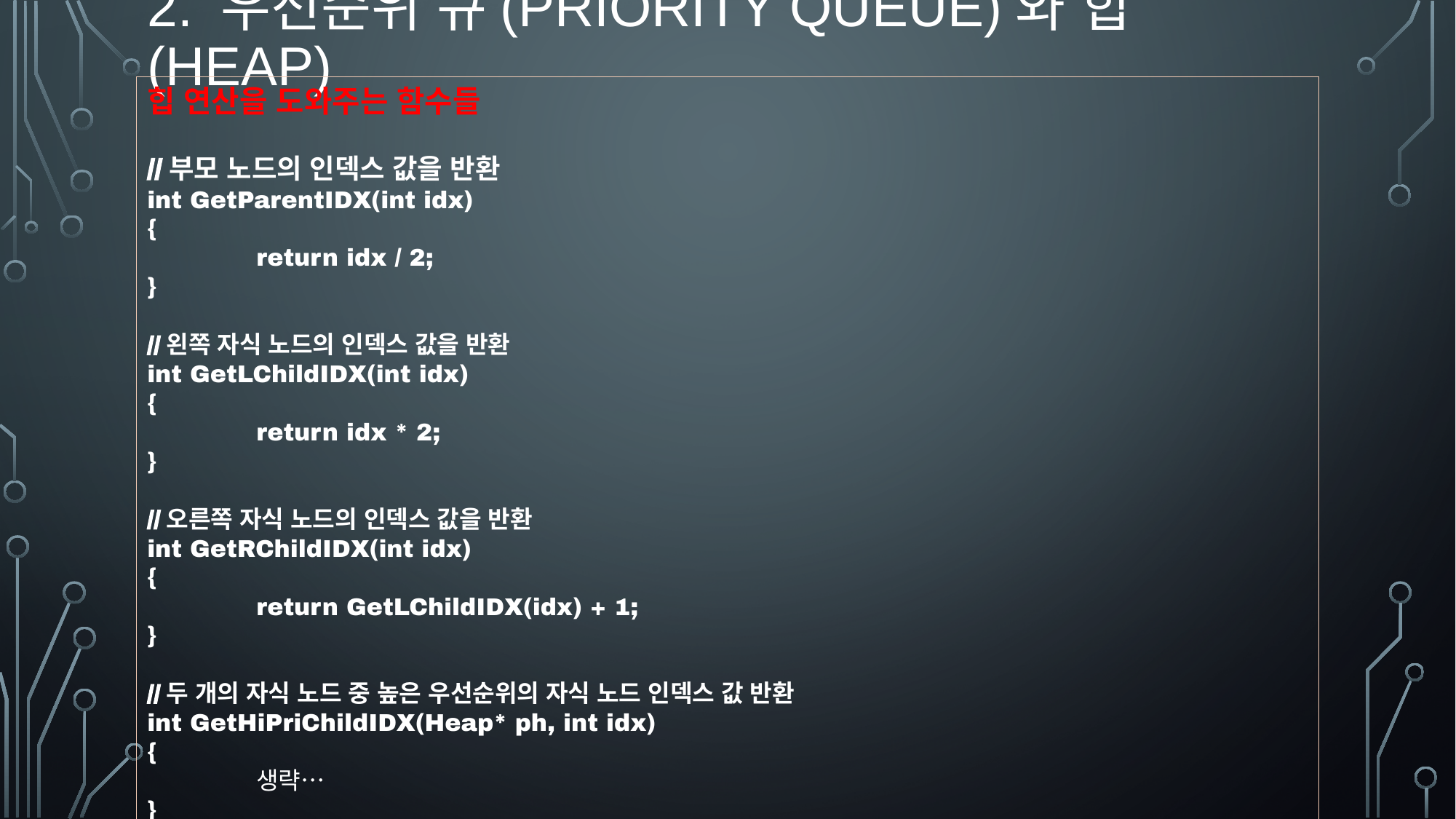

# 2. 우선순위 큐(priority queue)와 힙(heap)
힙 연산을 도와주는 함수들

//부모 노드의 인덱스 값을 반환
int GetParentIDX(int idx)
{
	return idx / 2;
}

//왼쪽 자식 노드의 인덱스 값을 반환
int GetLChildIDX(int idx)
{
	return idx * 2;
}

//오른쪽 자식 노드의 인덱스 값을 반환
int GetRChildIDX(int idx)
{
	return GetLChildIDX(idx) + 1;
}

//두 개의 자식 노드 중 높은 우선순위의 자식 노드 인덱스 값 반환
int GetHiPriChildIDX(Heap* ph, int idx)
{
	생략…
}